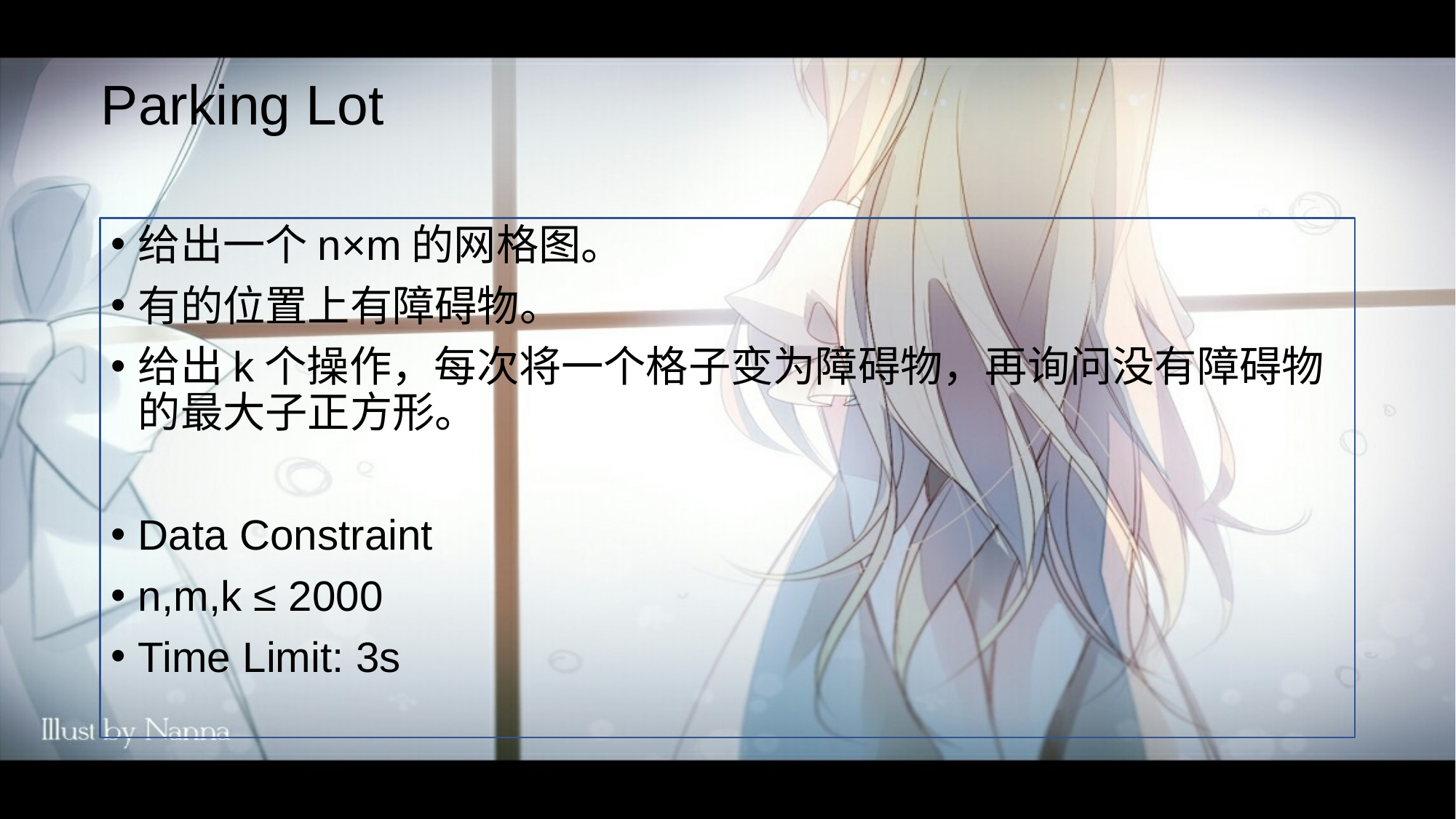

# Parking Lot
给出一个n×m的网格图。
有的位置上有障碍物。
给出k个操作，每次将一个格子变为障碍物，再询问没有障碍物的最大子正方形。

Data Constraint
n,m,k ≤ 2000
Time Limit: 3s